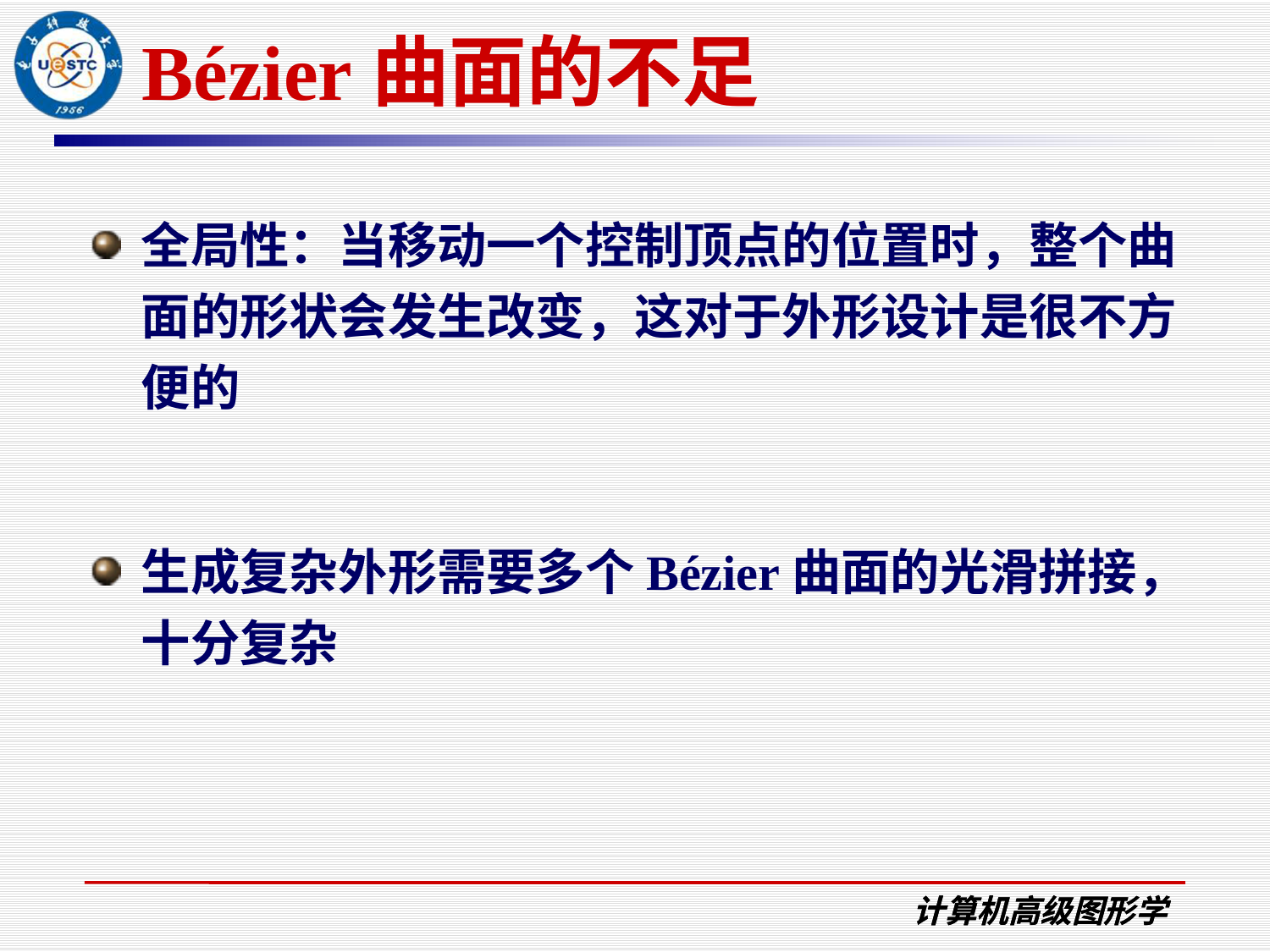

# Bézier曲面的不足
全局性：当移动一个控制顶点的位置时，整个曲面的形状会发生改变，这对于外形设计是很不方便的

生成复杂外形需要多个Bézier曲面的光滑拼接，十分复杂